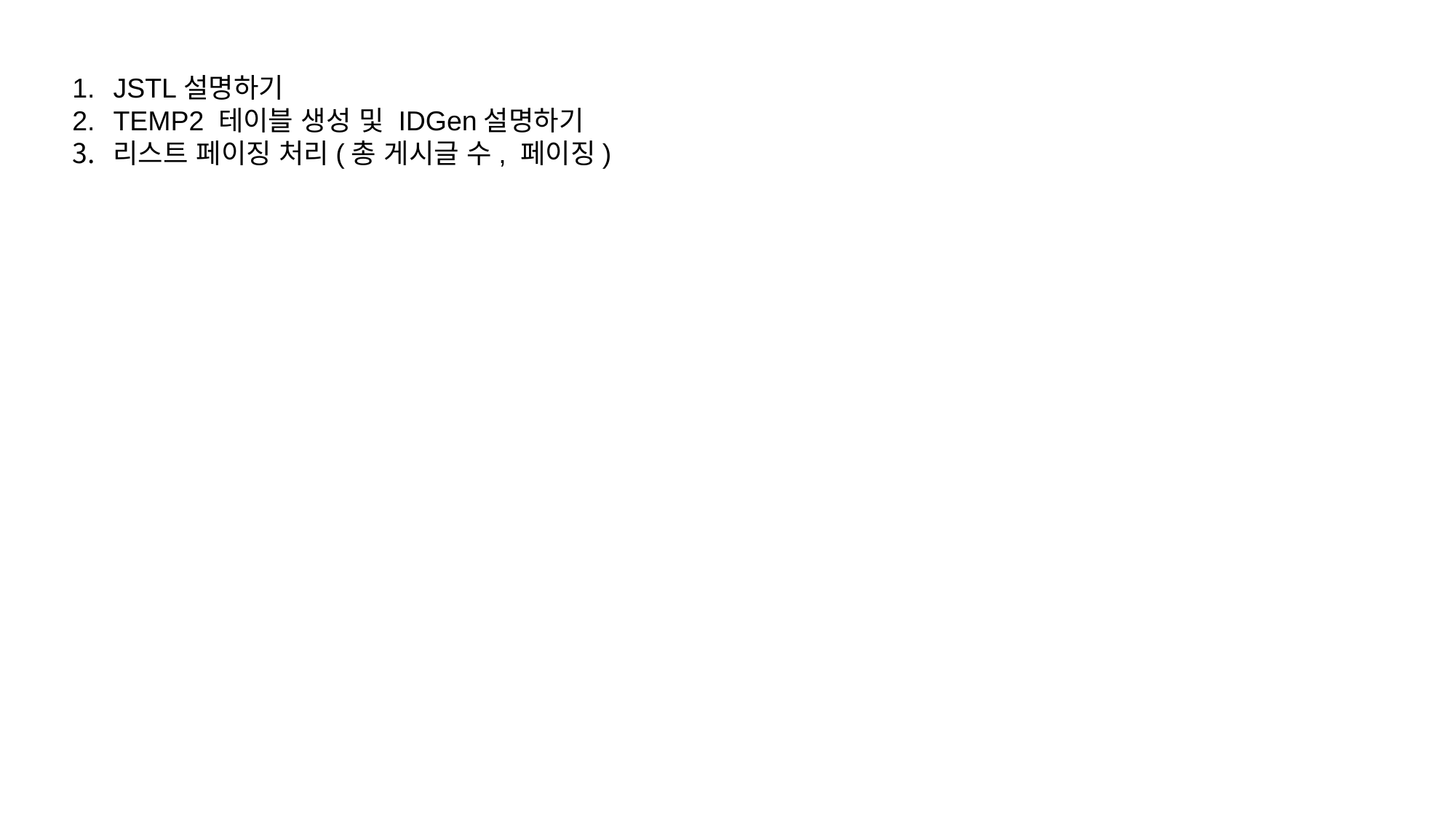

JSTL설명하기
TEMP2 테이블 생성 및 IDGen설명하기
리스트 페이징 처리(총 게시글 수, 페이징)